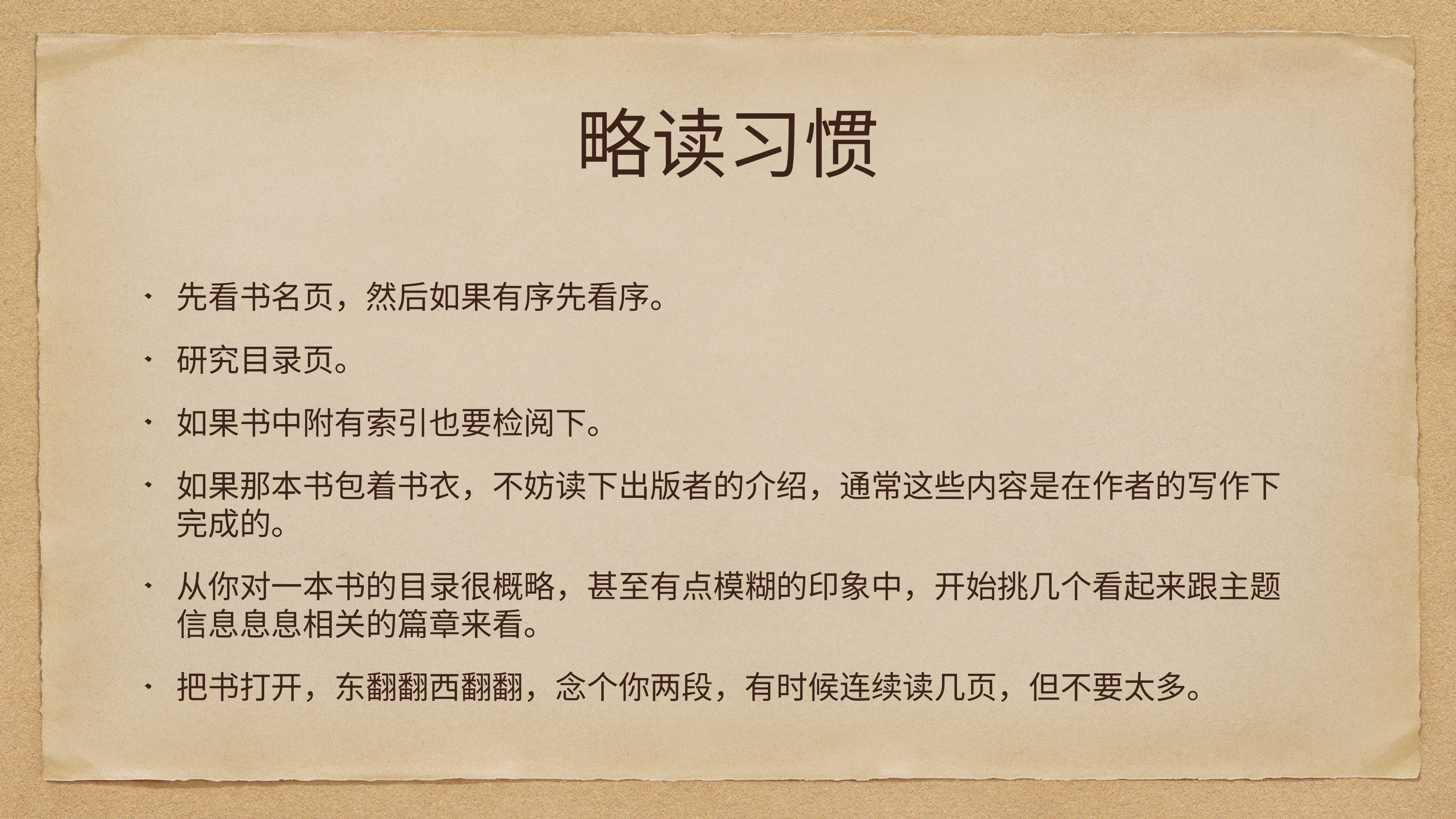

# 略读习惯
先看书名页，然后如果有序先看序。
研究目录页。
如果书中附有索引也要检阅下。
如果那本书包着书衣，不妨读下出版者的介绍，通常这些内容是在作者的写作下完成的。
从你对一本书的目录很概略，甚至有点模糊的印象中，开始挑几个看起来跟主题信息息息相关的篇章来看。
把书打开，东翻翻西翻翻，念个你两段，有时候连续读几页，但不要太多。